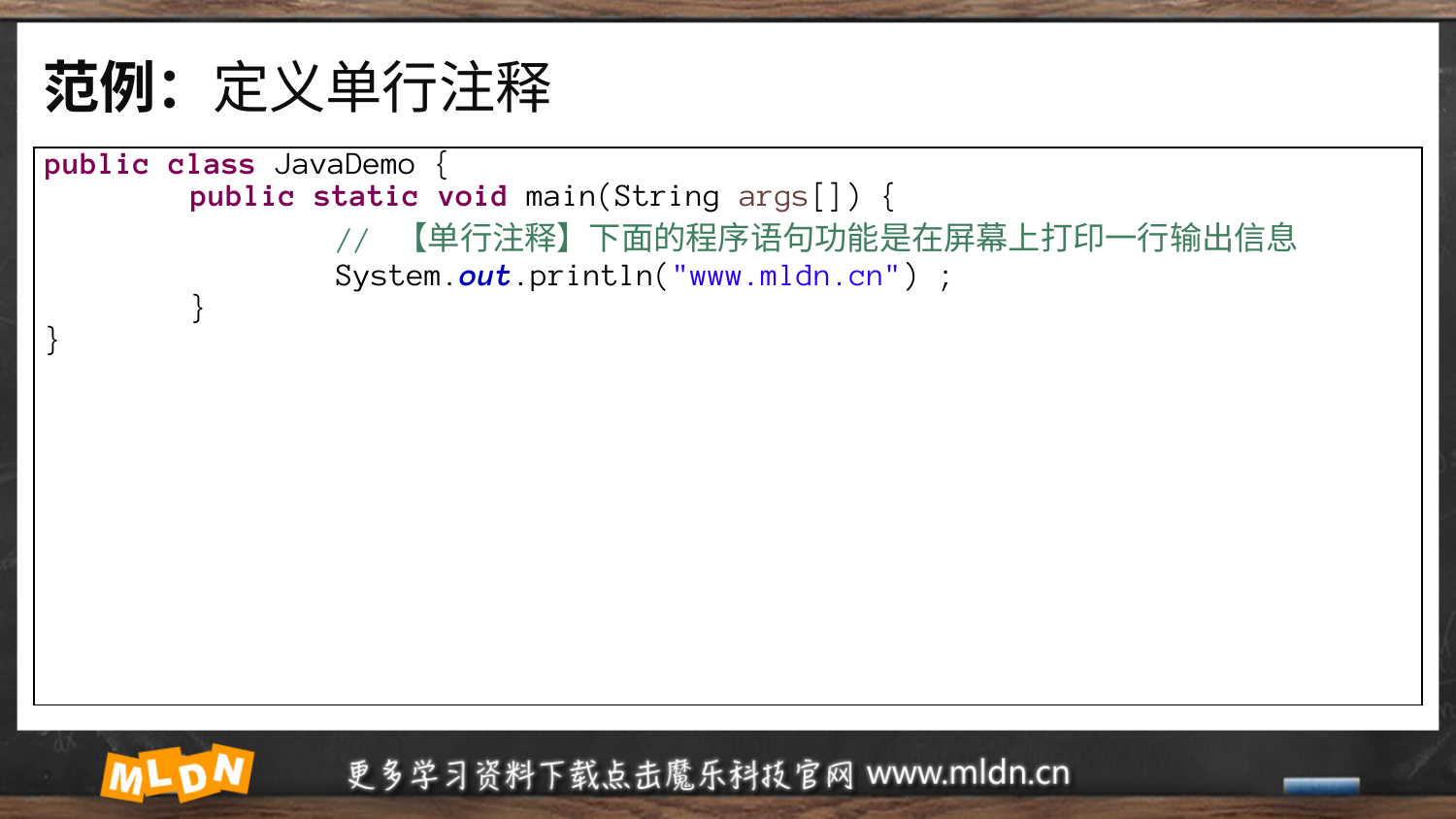

# 范例：定义单行注释
| public class JavaDemo { public static void main(String args[]) { // 【单行注释】下面的程序语句功能是在屏幕上打印一行输出信息 System.out.println("www.mldn.cn") ; } } |
| --- |